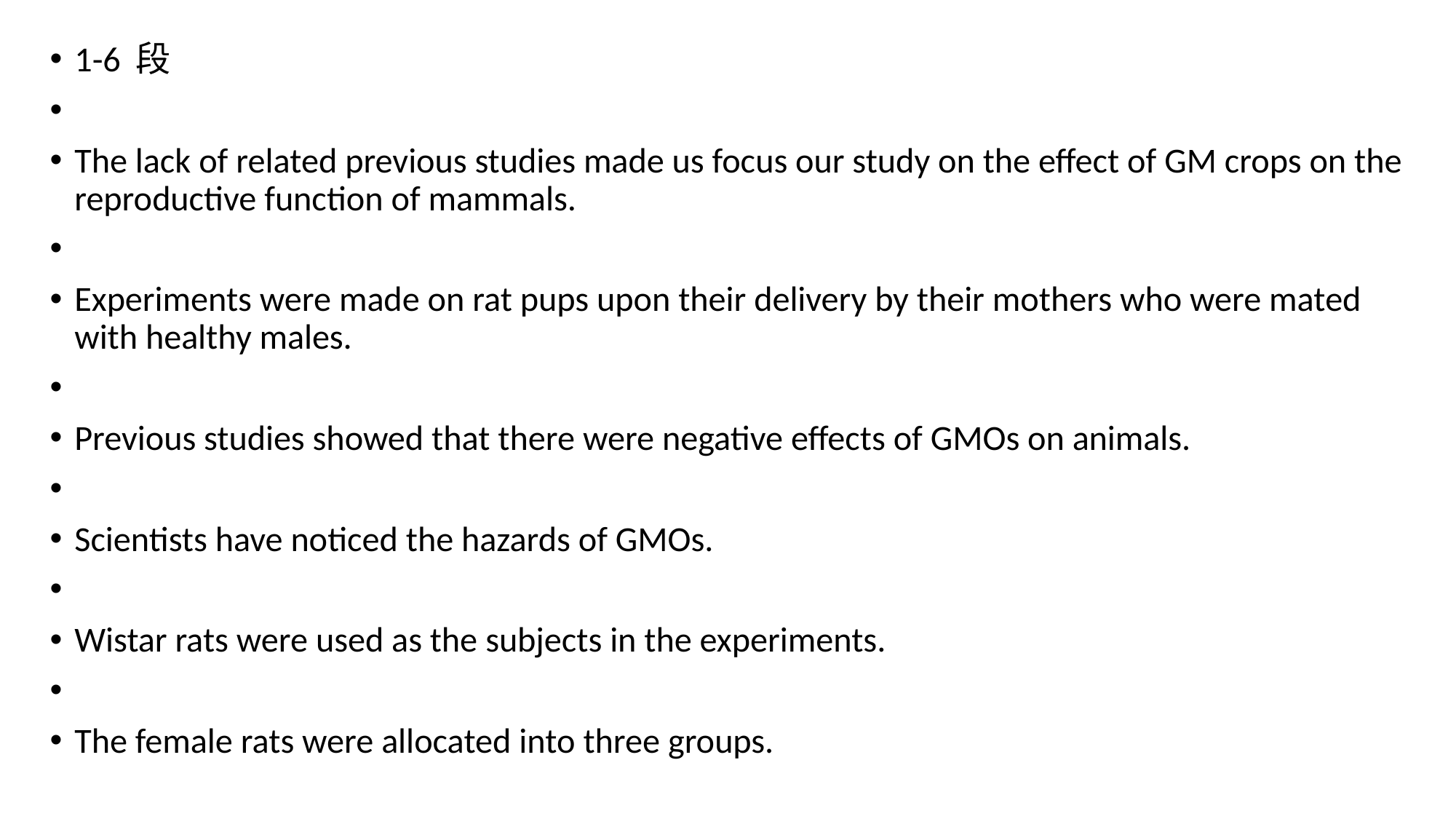

1-6 段

The lack of related previous studies made us focus our study on the effect of GM crops on the reproductive function of mammals.

Experiments were made on rat pups upon their delivery by their mothers who were mated with healthy males.

Previous studies showed that there were negative effects of GMOs on animals.

Scientists have noticed the hazards of GMOs.

Wistar rats were used as the subjects in the experiments.

The female rats were allocated into three groups.